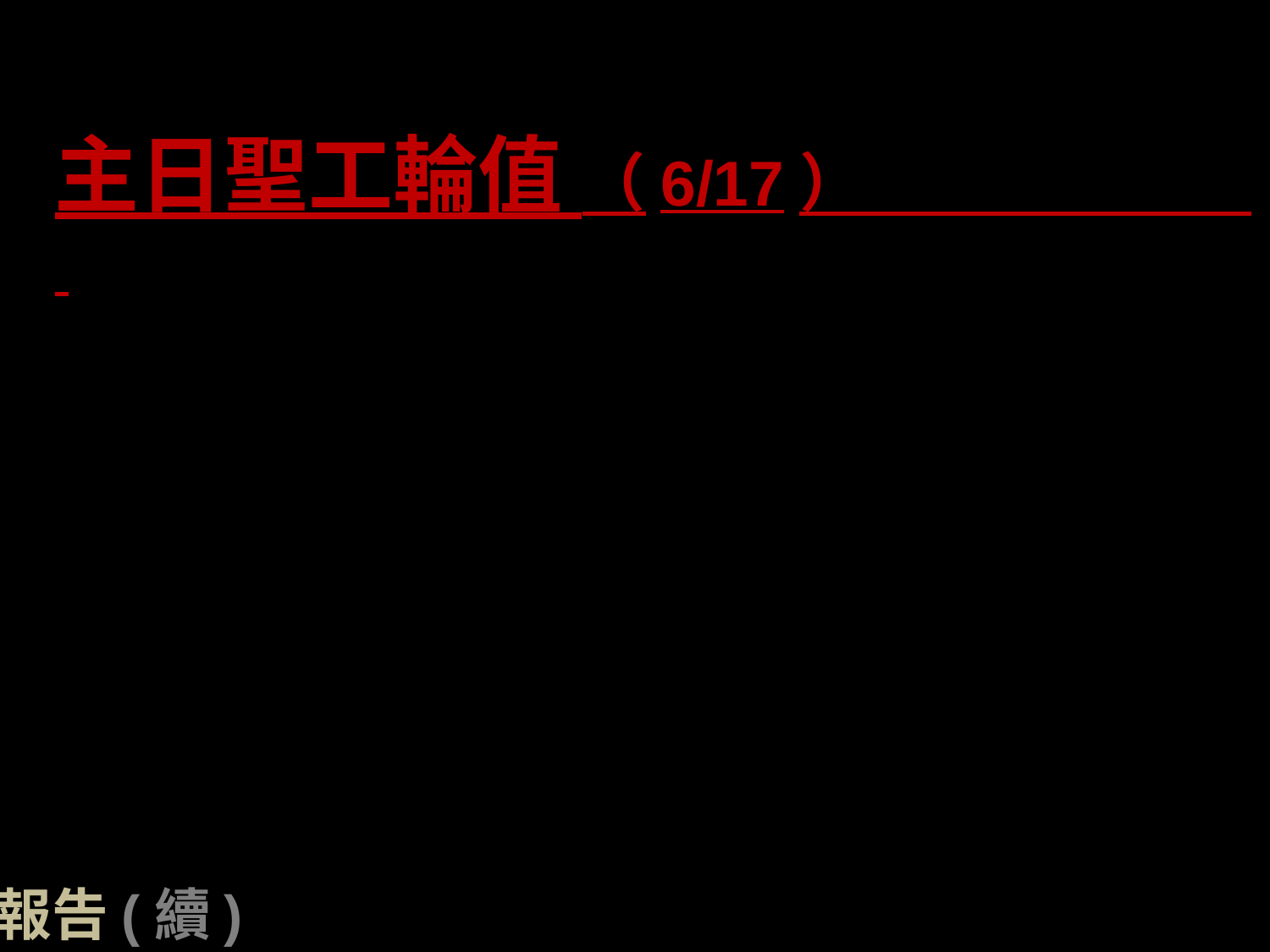

主日聖工輪值 （6/17）

講道：連俊忠 牧師
司會：陳慧華
敬拜團：A 團
司獻招待：陳卉語
報告(續)